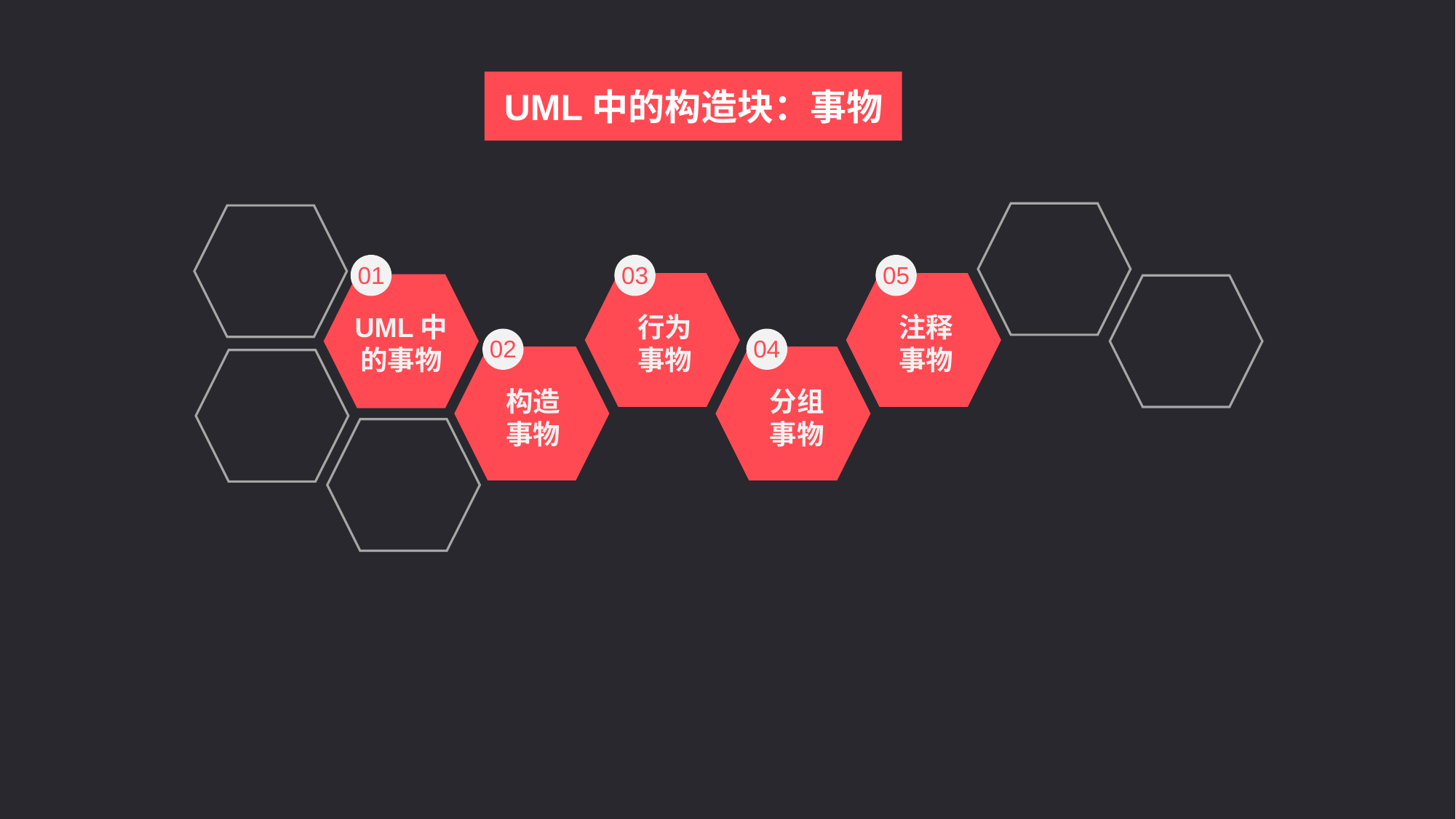

UML中的构造块：事物

01

UML中
的事物

03

行为
事物

05

注释
事物

02

构造
事物

04

分组
事物